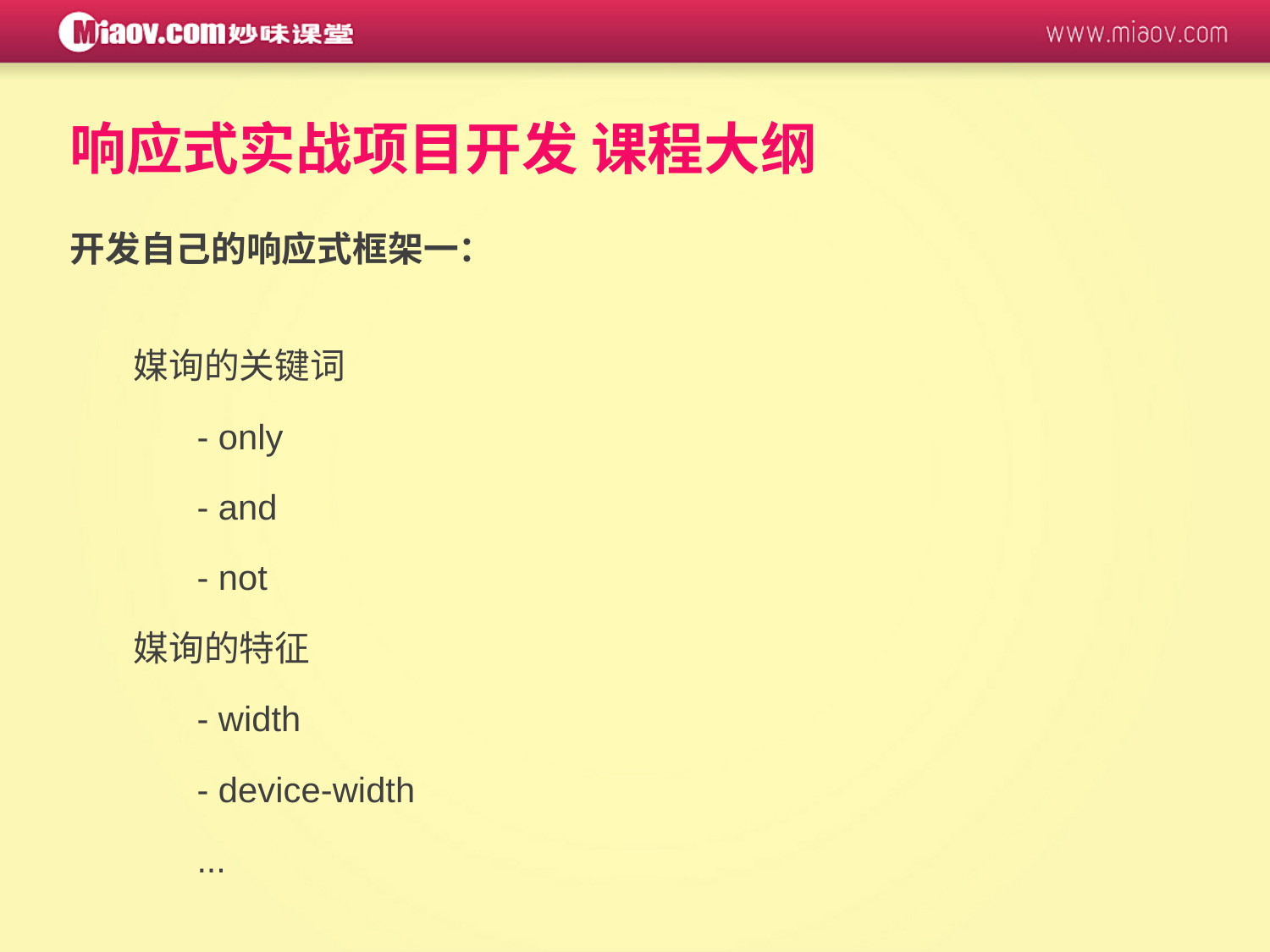

响应式实战项目开发 课程大纲

开发自己的响应式框架一：

媒询的关键词
	- only
	- and
	- not
媒询的特征
	- width
	- device-width
	...